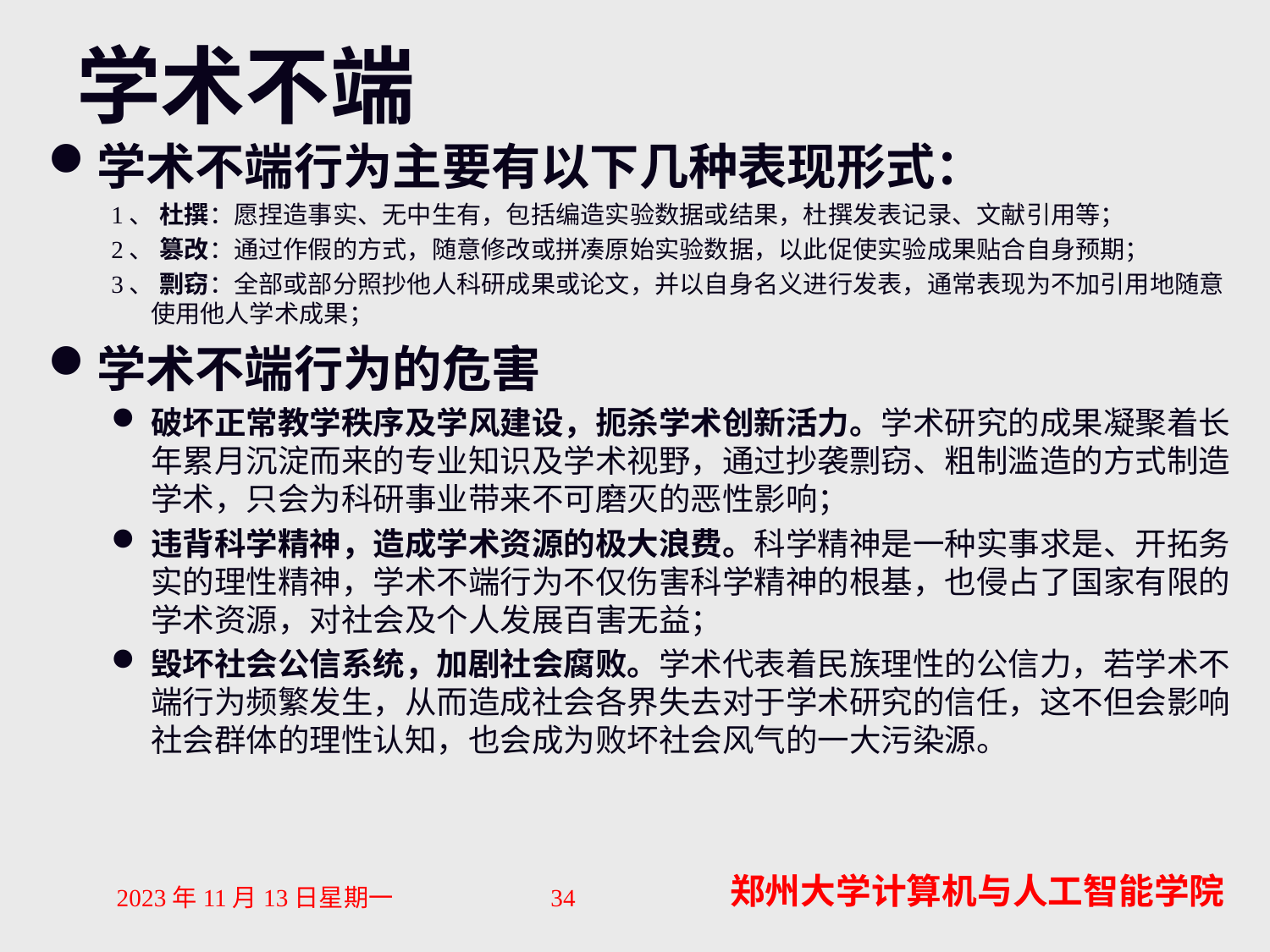

# 学术不端
学术不端行为主要有以下几种表现形式：
1、 杜撰：愿捏造事实、无中生有，包括编造实验数据或结果，杜撰发表记录、文献引用等；
2、 篡改：通过作假的方式，随意修改或拼凑原始实验数据，以此促使实验成果贴合自身预期；
3、 剽窃：全部或部分照抄他人科研成果或论文，并以自身名义进行发表，通常表现为不加引用地随意使用他人学术成果；
学术不端行为的危害
破坏正常教学秩序及学风建设，扼杀学术创新活力。学术研究的成果凝聚着长年累月沉淀而来的专业知识及学术视野，通过抄袭剽窃、粗制滥造的方式制造学术，只会为科研事业带来不可磨灭的恶性影响；
违背科学精神，造成学术资源的极大浪费。科学精神是一种实事求是、开拓务实的理性精神，学术不端行为不仅伤害科学精神的根基，也侵占了国家有限的学术资源，对社会及个人发展百害无益；
毁坏社会公信系统，加剧社会腐败。学术代表着民族理性的公信力，若学术不端行为频繁发生，从而造成社会各界失去对于学术研究的信任，这不但会影响社会群体的理性认知，也会成为败坏社会风气的一大污染源。